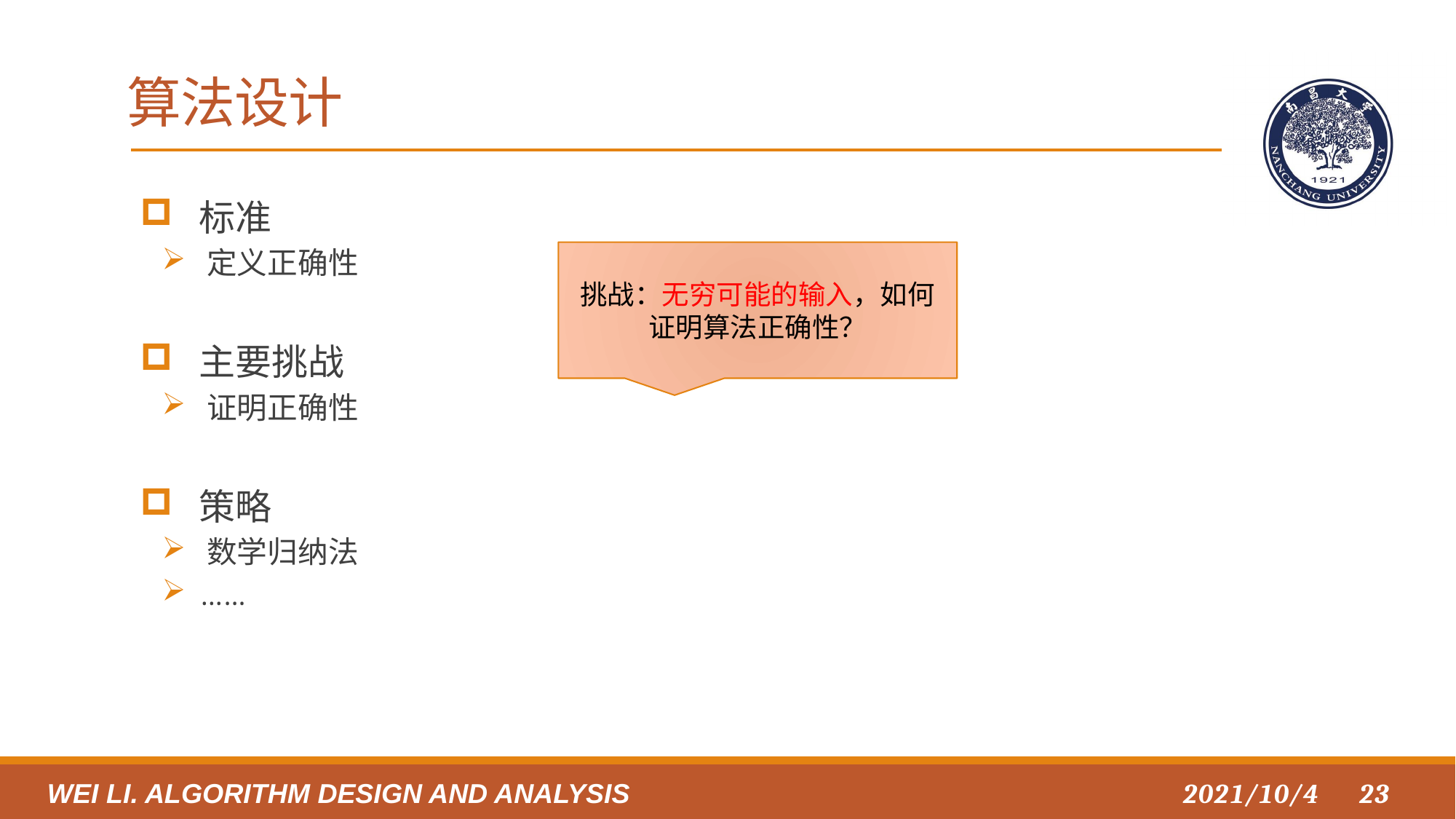

# 算法设计
  标准
  定义正确性

  主要挑战
  证明正确性

  策略
  数学归纳法
  ……
挑战：无穷可能的输入，如何证明算法正确性？
Wei li. ALGORITHM DESIGN AND ANALYSIS
2021/10/4
23